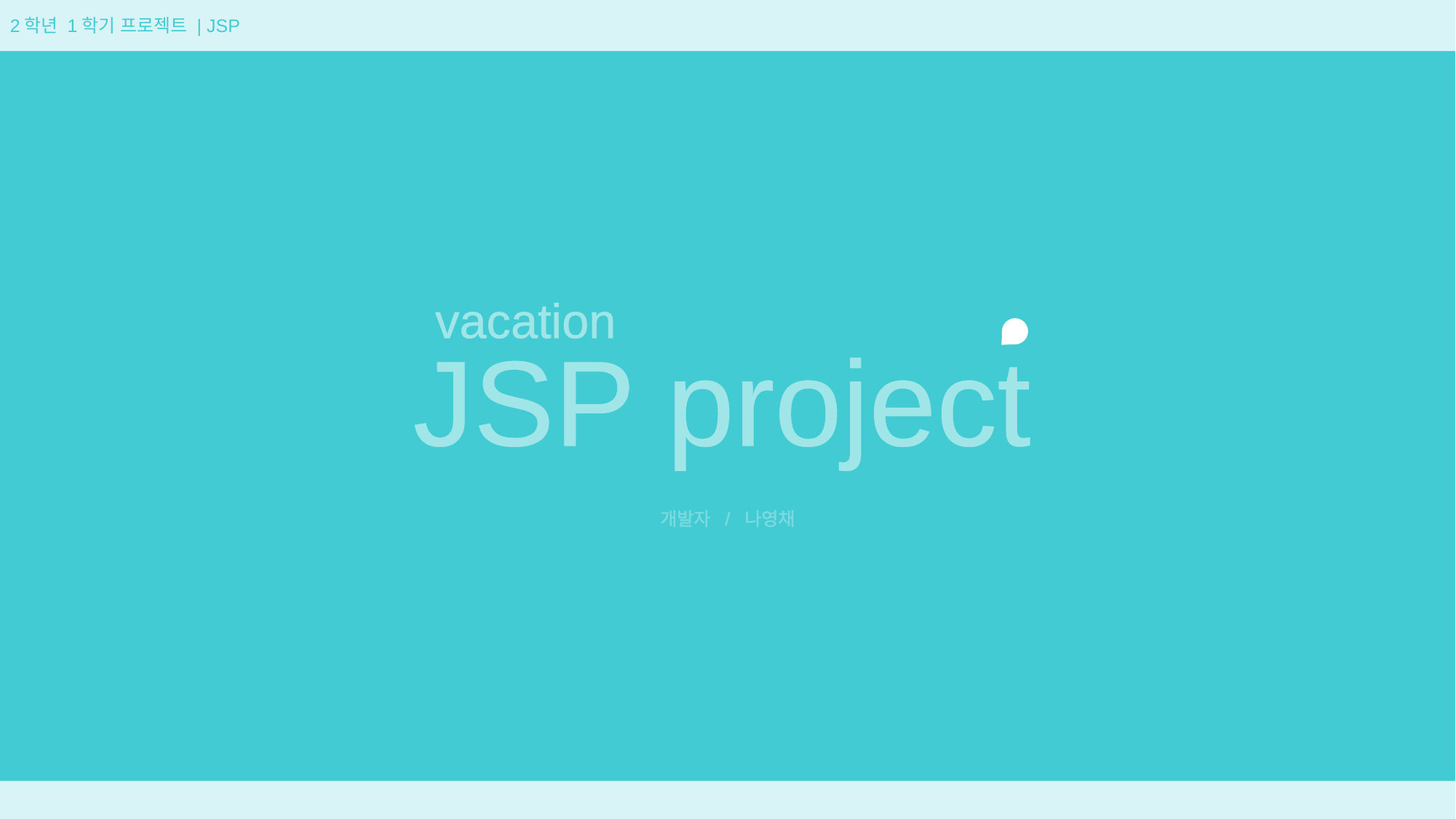

2학년 1학기 프로젝트 | JSP
vacation
JSP project

개발자  /  나영채